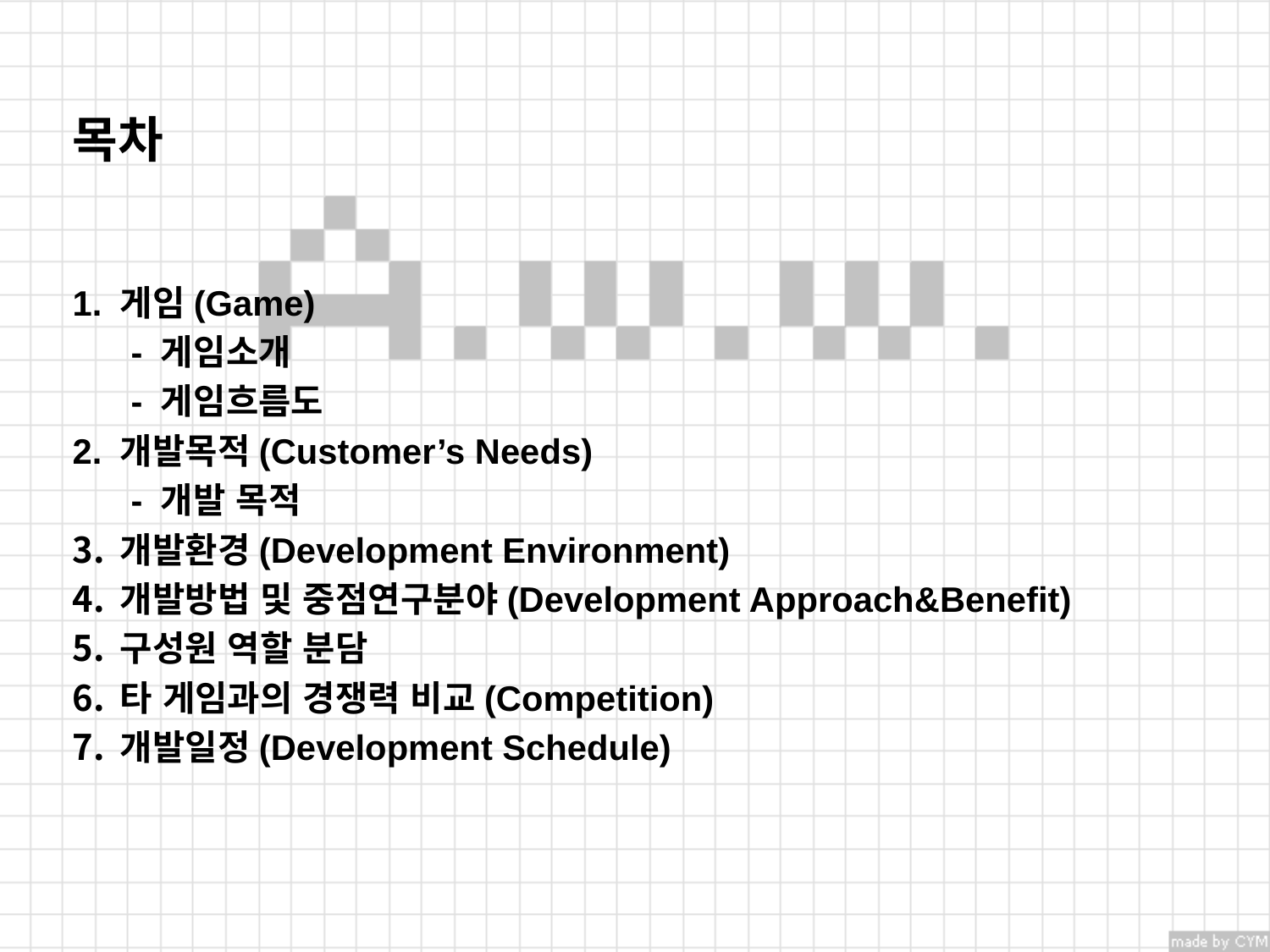

목차
1. 게임(Game)
      - 게임소개
      - 게임흐름도
2. 개발목적(Customer’s Needs)
      - 개발 목적
개발환경(Development Environment)
개발방법 및 중점연구분야(Development Approach&Benefit)
구성원 역할 분담
타 게임과의 경쟁력 비교(Competition)
개발일정(Development Schedule)